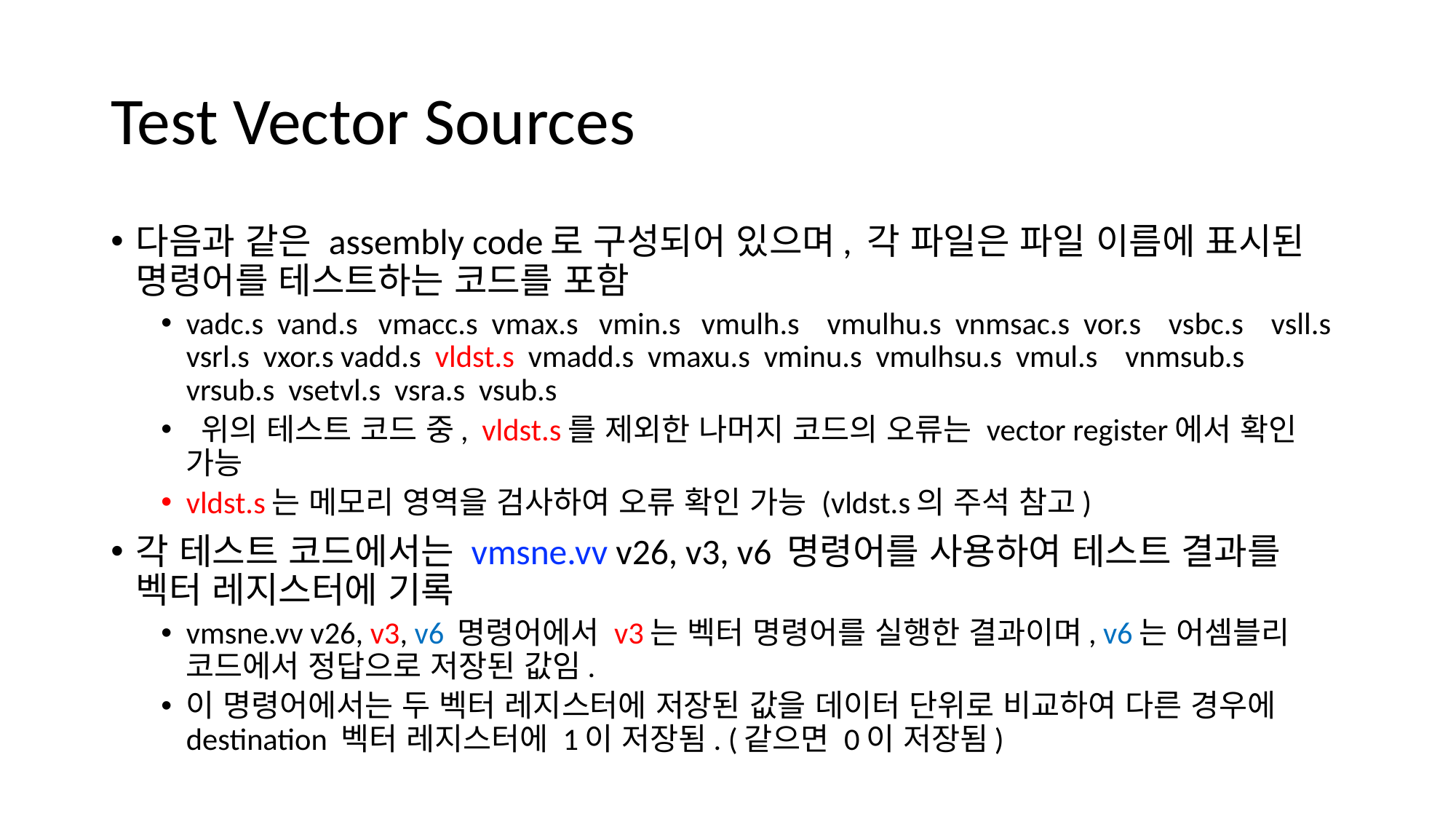

# Test Vector Sources
다음과 같은 assembly code로 구성되어 있으며, 각 파일은 파일 이름에 표시된 명령어를 테스트하는 코드를 포함
vadc.s  vand.s   vmacc.s  vmax.s   vmin.s   vmulh.s    vmulhu.s  vnmsac.s  vor.s    vsbc.s    vsll.s  vsrl.s  vxor.s vadd.s  vldst.s  vmadd.s  vmaxu.s  vminu.s  vmulhsu.s  vmul.s    vnmsub.s  vrsub.s  vsetvl.s  vsra.s  vsub.s
 위의 테스트 코드 중,  vldst.s를 제외한 나머지 코드의 오류는 vector register에서 확인 가능
vldst.s는 메모리 영역을 검사하여 오류 확인 가능 (vldst.s의 주석 참고)
각 테스트 코드에서는 vmsne.vv v26, v3, v6 명령어를 사용하여 테스트 결과를 벡터 레지스터에 기록
vmsne.vv v26, v3, v6 명령어에서 v3는 벡터 명령어를 실행한 결과이며, v6는 어셈블리 코드에서 정답으로 저장된 값임.
이 명령어에서는 두 벡터 레지스터에 저장된 값을 데이터 단위로 비교하여 다른 경우에  destination 벡터 레지스터에 1이 저장됨. (같으면 0이 저장됨)